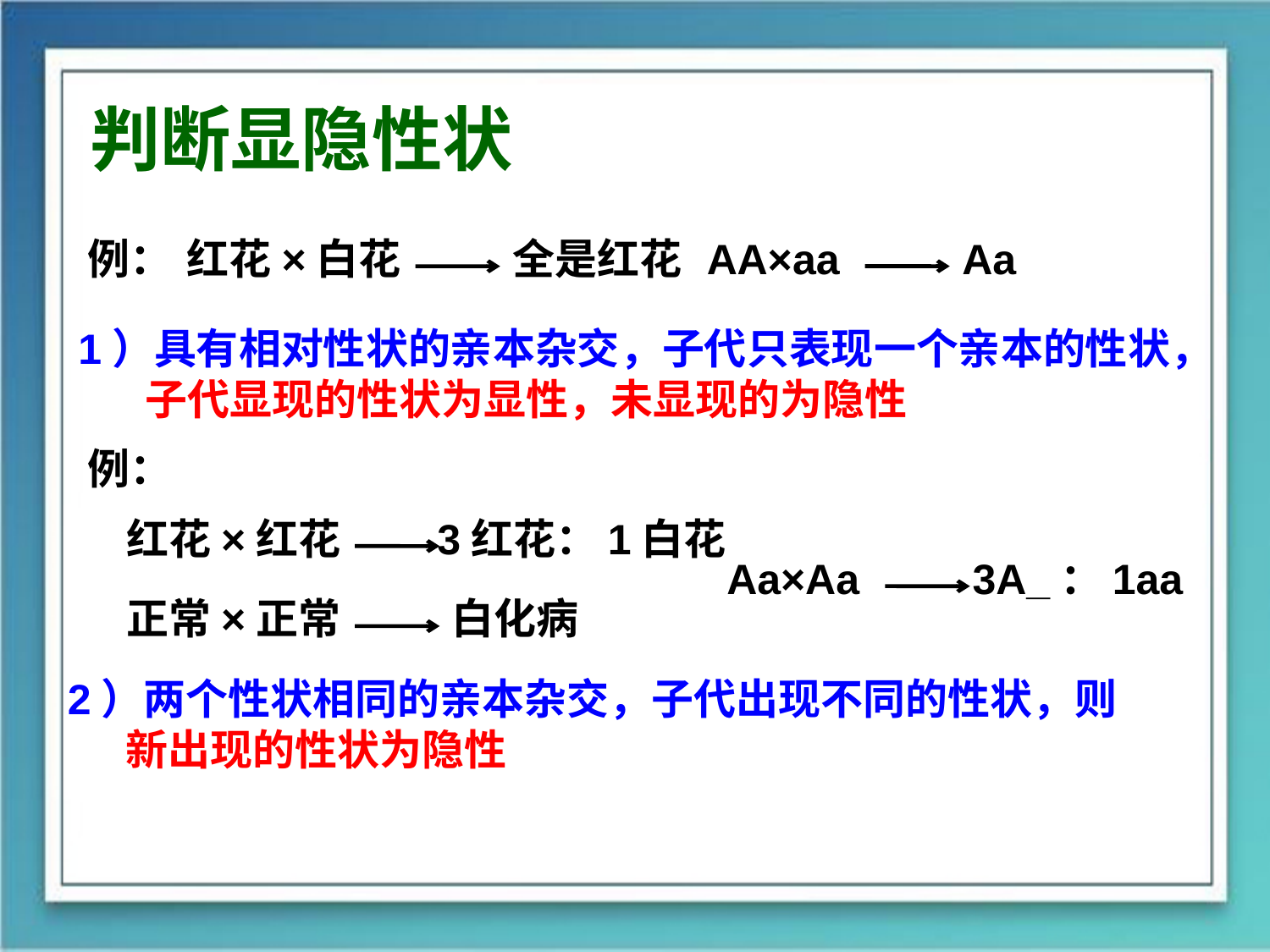

判断显隐性状
Aa

AA×aa
例：
红花×白花
全是红花

1）具有相对性状的亲本杂交，子代只表现一个亲本的性状，
      子代显现的性状为显性，未显现的为隐性
例：
红花×红花
3红花：1白花

Aa×Aa
3A_：1aa

正常×正常
白化病

2）两个性状相同的亲本杂交，子代出现不同的性状，则
     新出现的性状为隐性